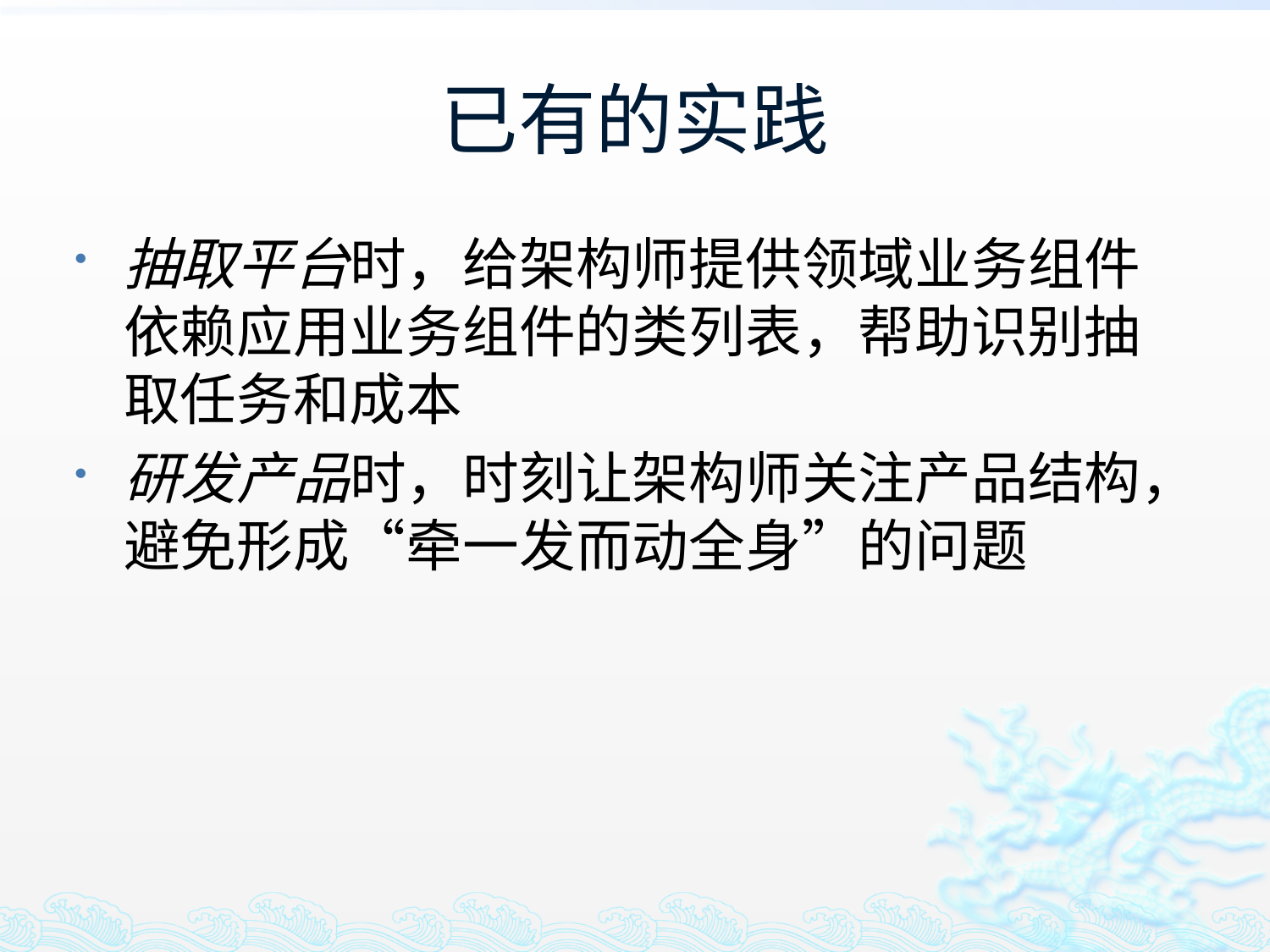

# 已有的实践
抽取平台时，给架构师提供领域业务组件依赖应用业务组件的类列表，帮助识别抽取任务和成本
研发产品时，时刻让架构师关注产品结构，避免形成“牵一发而动全身”的问题